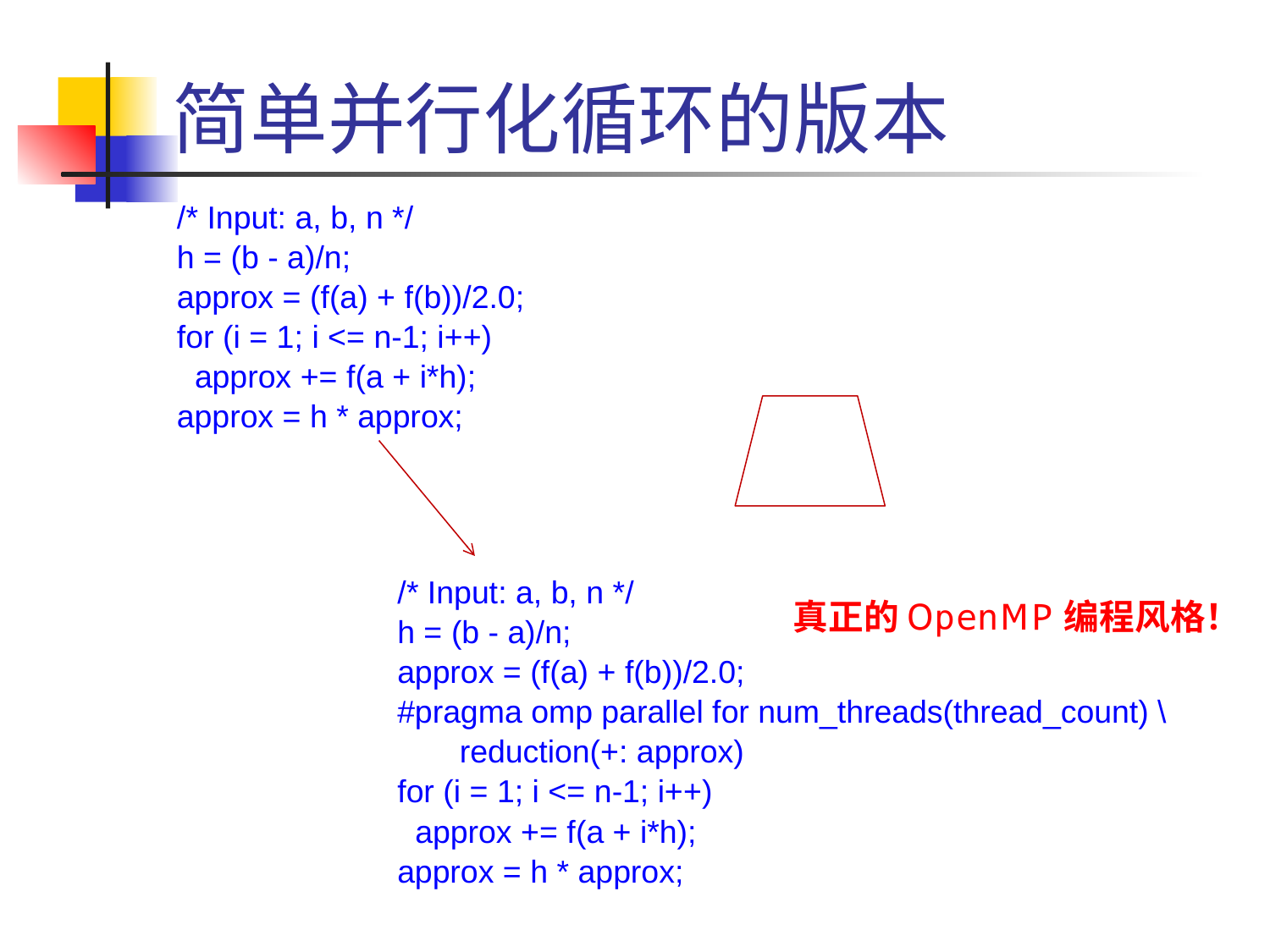

# 简单并行化循环的版本
/* Input: a, b, n */
h = (b - a)/n;
approx = (f(a) + f(b))/2.0;
for (i = 1; i <= n-1; i++)
  approx += f(a + i*h);
approx = h * approx;

/* Input: a, b, n */
h = (b - a)/n;
approx = (f(a) + f(b))/2.0;
#pragma omp parallel for num_threads(thread_count) \
       reduction(+: approx)
for (i = 1; i <= n-1; i++)
  approx += f(a + i*h);
approx = h * approx;
真正的OpenMP编程风格！